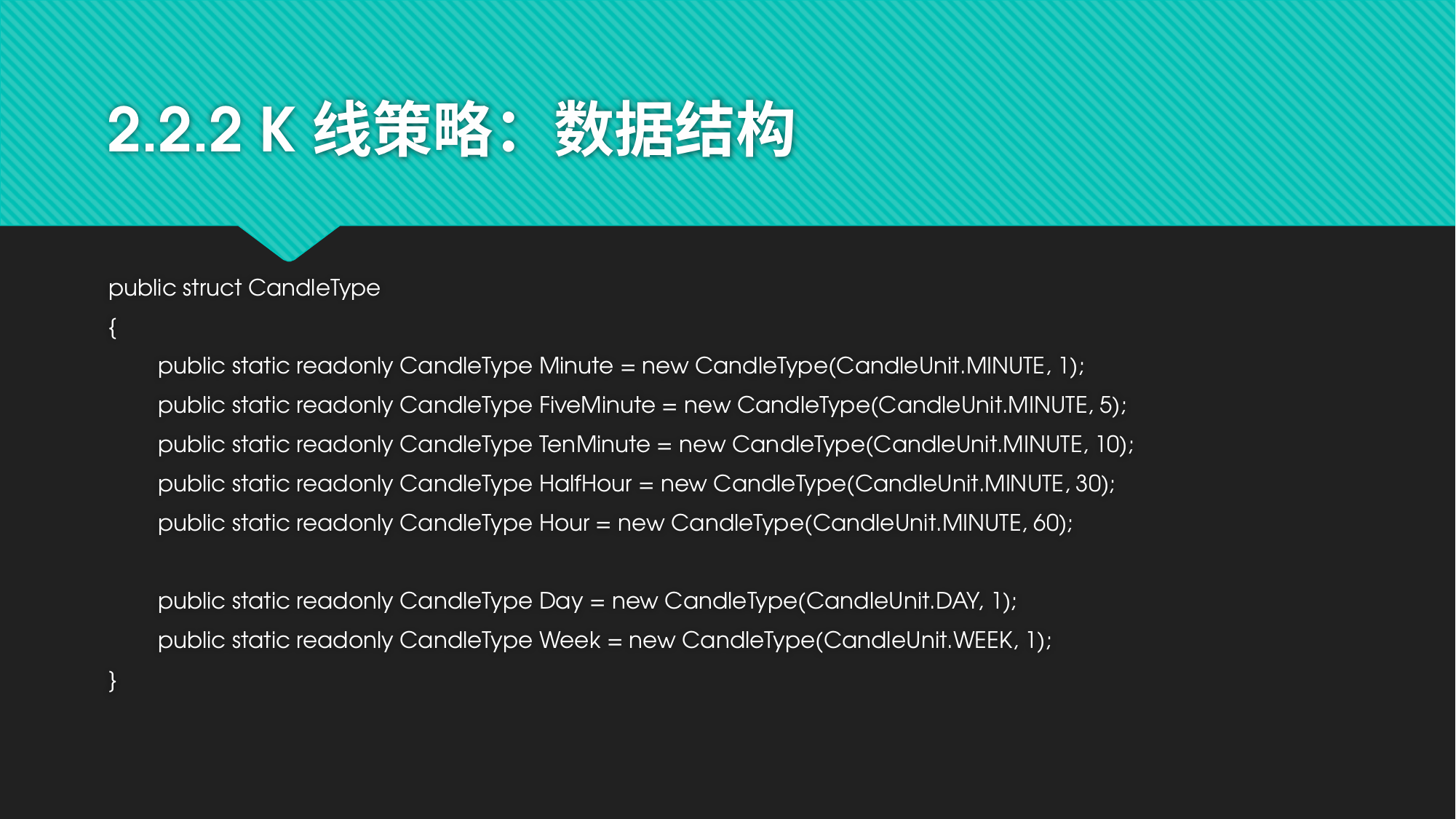

# 2.2.2 K线策略：数据结构
public struct CandleType
{
        public static readonly CandleType Minute = new CandleType(CandleUnit.MINUTE, 1);
        public static readonly CandleType FiveMinute = new CandleType(CandleUnit.MINUTE, 5);
        public static readonly CandleType TenMinute = new CandleType(CandleUnit.MINUTE, 10);
        public static readonly CandleType HalfHour = new CandleType(CandleUnit.MINUTE, 30);
        public static readonly CandleType Hour = new CandleType(CandleUnit.MINUTE, 60);

        public static readonly CandleType Day = new CandleType(CandleUnit.DAY, 1);
        public static readonly CandleType Week = new CandleType(CandleUnit.WEEK, 1);
}